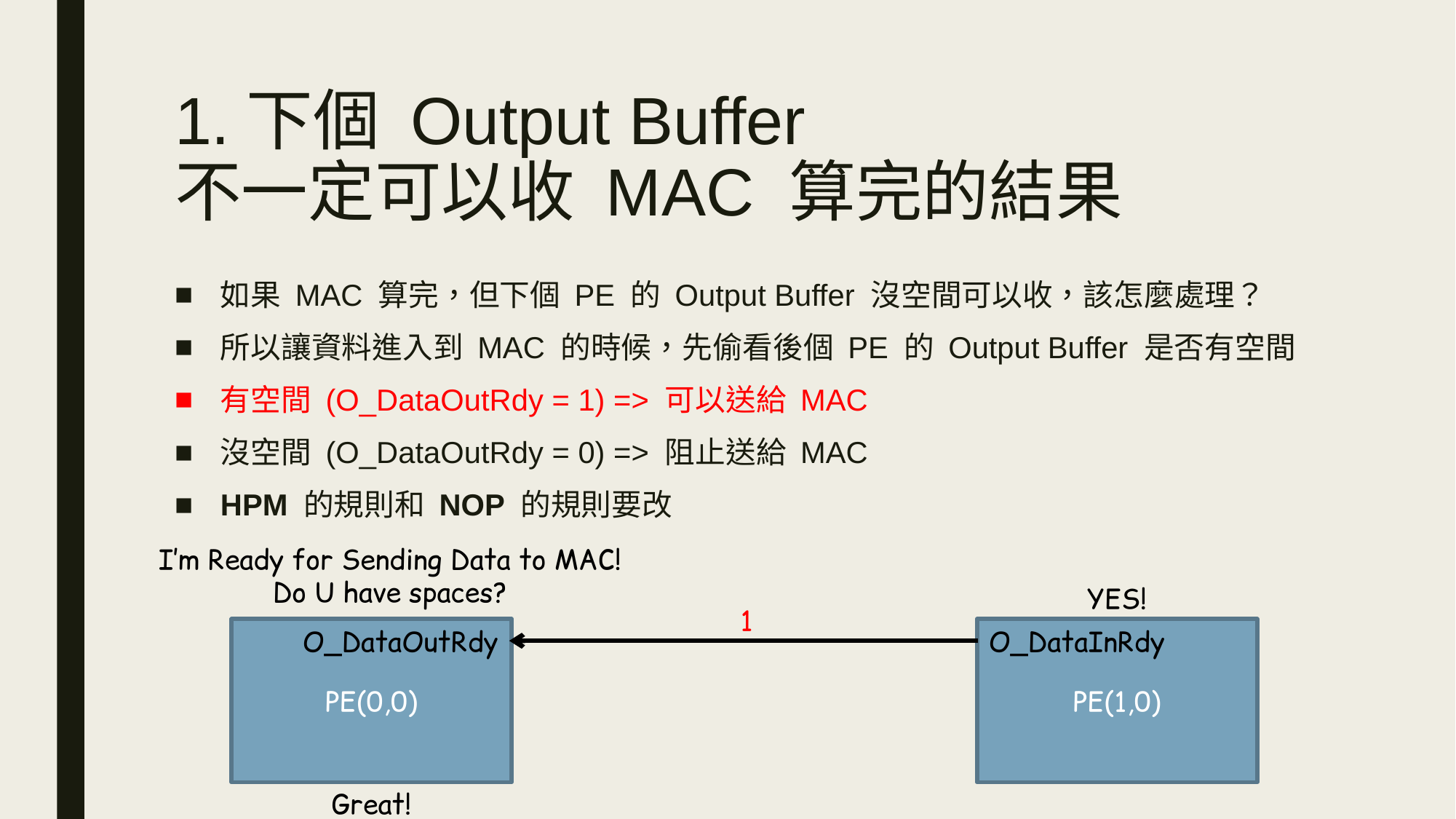

# 1.下個 Output Buffer 不一定可以收 MAC 算完的結果
如果 MAC 算完，但下個 PE 的 Output Buffer 沒空間可以收，該怎麼處理？
所以讓資料進入到 MAC 的時候，先偷看後個 PE 的 Output Buffer 是否有空間
有空間 (O_DataOutRdy = 1) => 可以送給 MAC
沒空間 (O_DataOutRdy = 0) => 阻止送給 MAC
HPM 的規則和 NOP 的規則要改
I’m Ready for Sending Data to MAC!
Do U have spaces?
YES!
1
PE(0,0)
O_DataOutRdy
PE(1,0)
O_DataInRdy
Great!